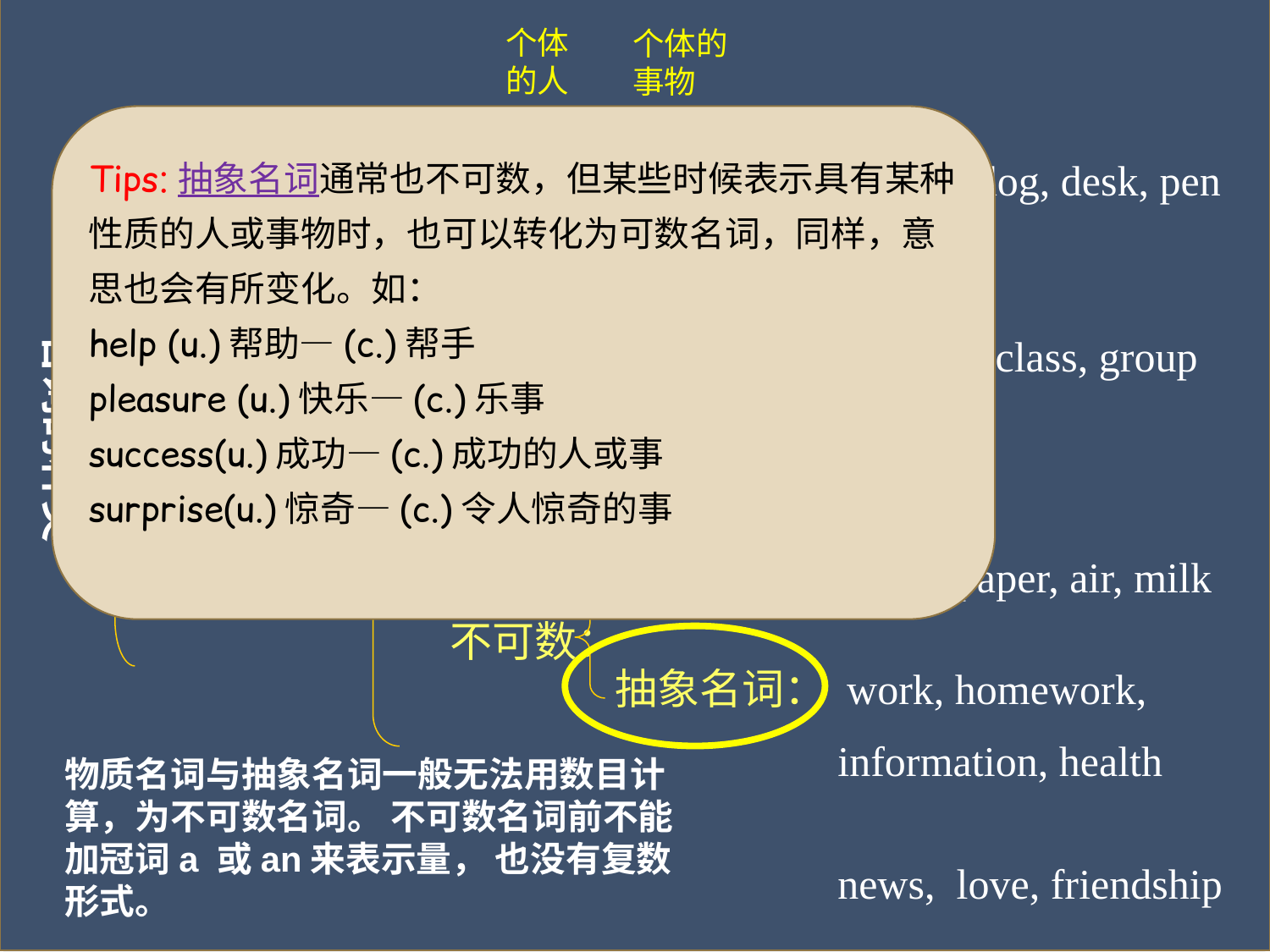

个体的人
个体的事物

专有名词

                  名词的种类
Tips:抽象名词通常也不可数，但某些时候表示具有某种性质的人或事物时，也可以转化为可数名词，同样，意思也会有所变化。如：
help (u.)帮助—(c.)帮手
pleasure (u.)快乐—(c.)乐事
success(u.)成功—(c.)成功的人或事
surprise(u.)惊奇—(c.)令人惊奇的事

个体名词 apple, house, dog, desk, pen

可数：

集体名词 people, family, class, group
一群人
一些事物
普通名词：
物质名词： water, paper, air, milk

不可数：

抽象名词： work, homework,
                     information, health
                     news,  love, friendship

物质名词与抽象名词一般无法用数目计算，为不可数名词。 不可数名词前不能加冠词a 或an来表示量， 也没有复数形式。